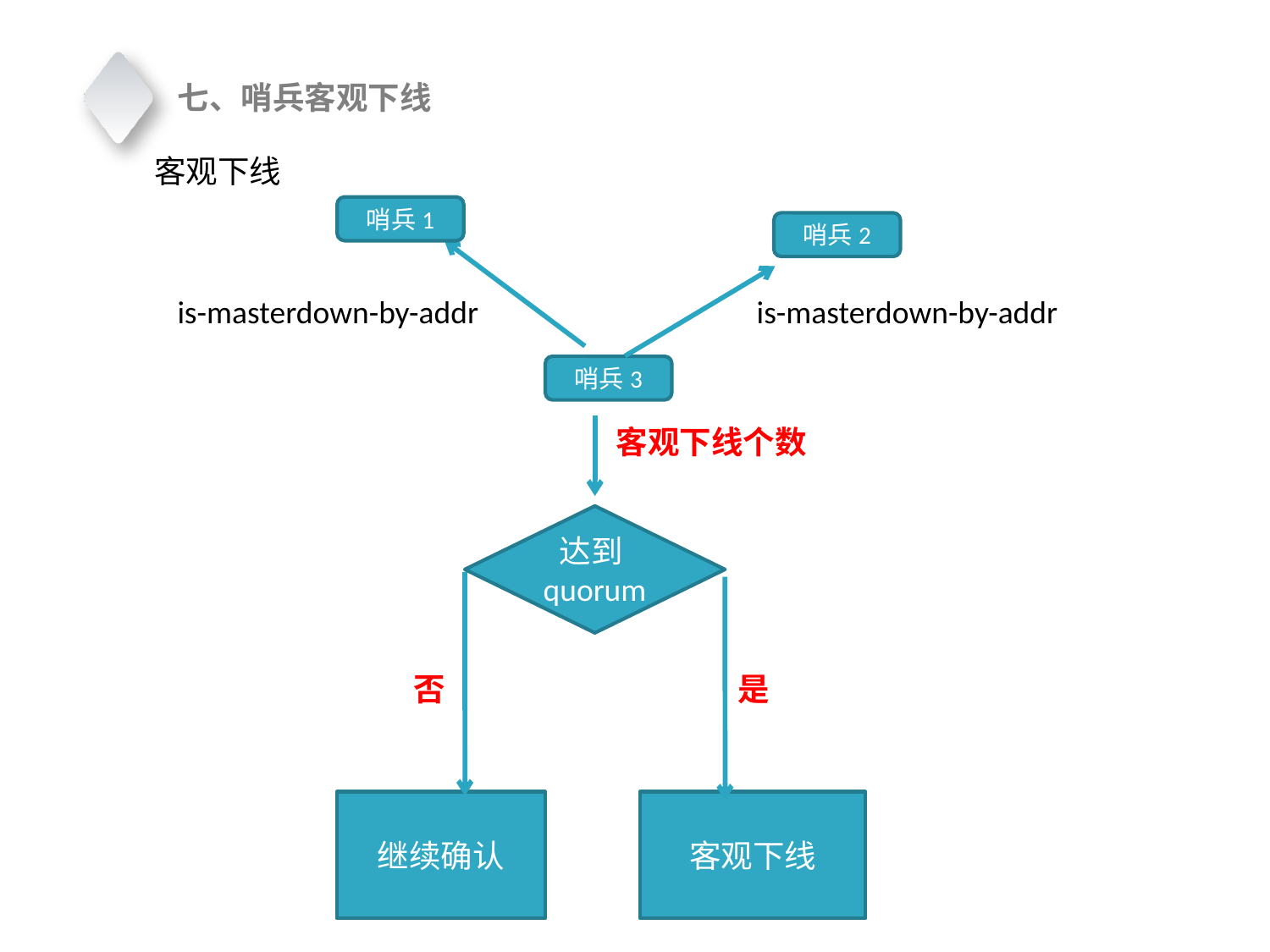

七、哨兵客观下线
客观下线
哨兵1
哨兵2
is-masterdown-by-addr
is-masterdown-by-addr
哨兵3
客观下线个数
达到quorum
否
是
继续确认
客观下线